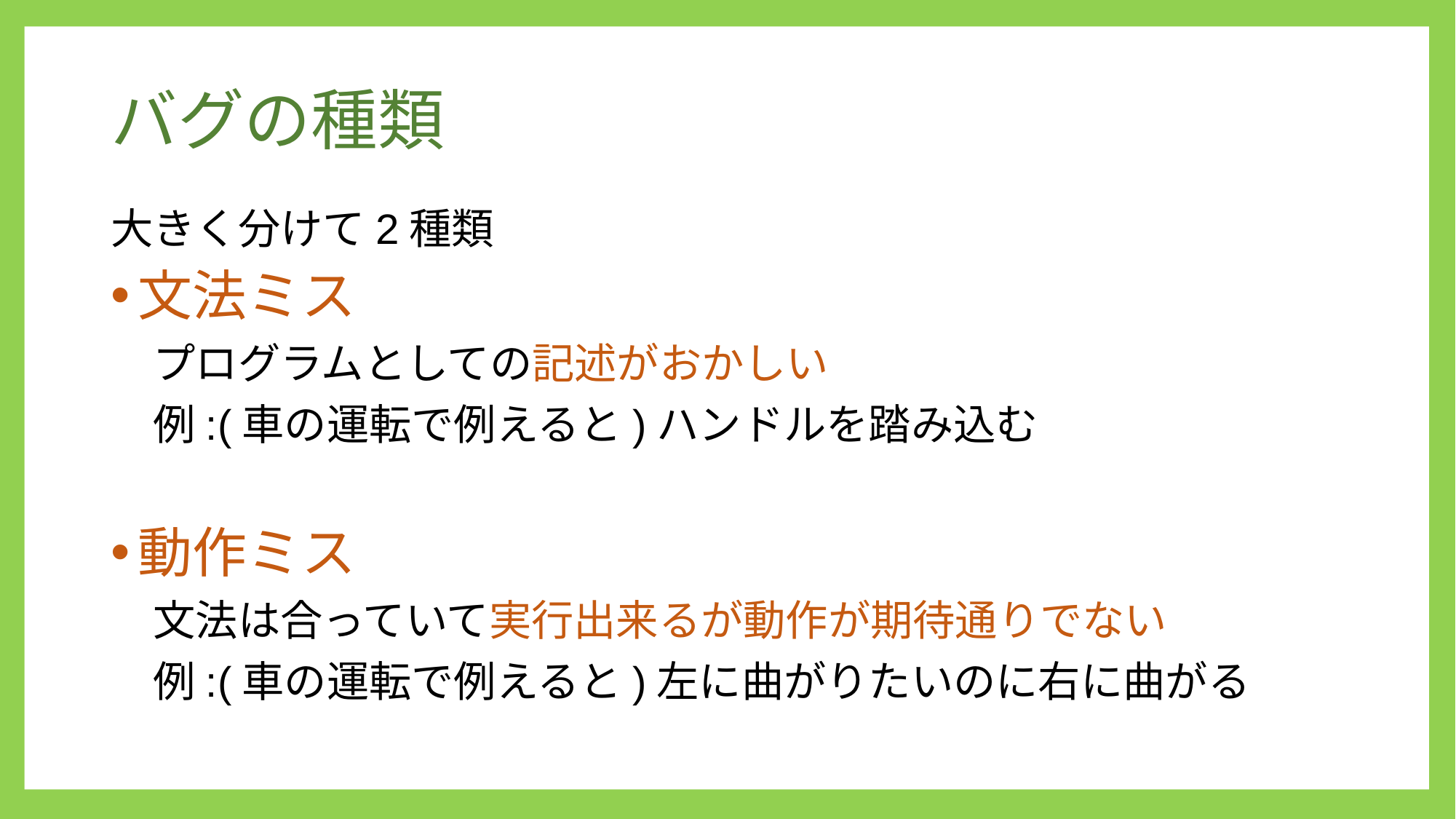

# バグの種類
大きく分けて2種類
文法ミス
　プログラムとしての記述がおかしい
　例:(車の運転で例えると)ハンドルを踏み込む

動作ミス
　文法は合っていて実行出来るが動作が期待通りでない
　例:(車の運転で例えると)左に曲がりたいのに右に曲がる